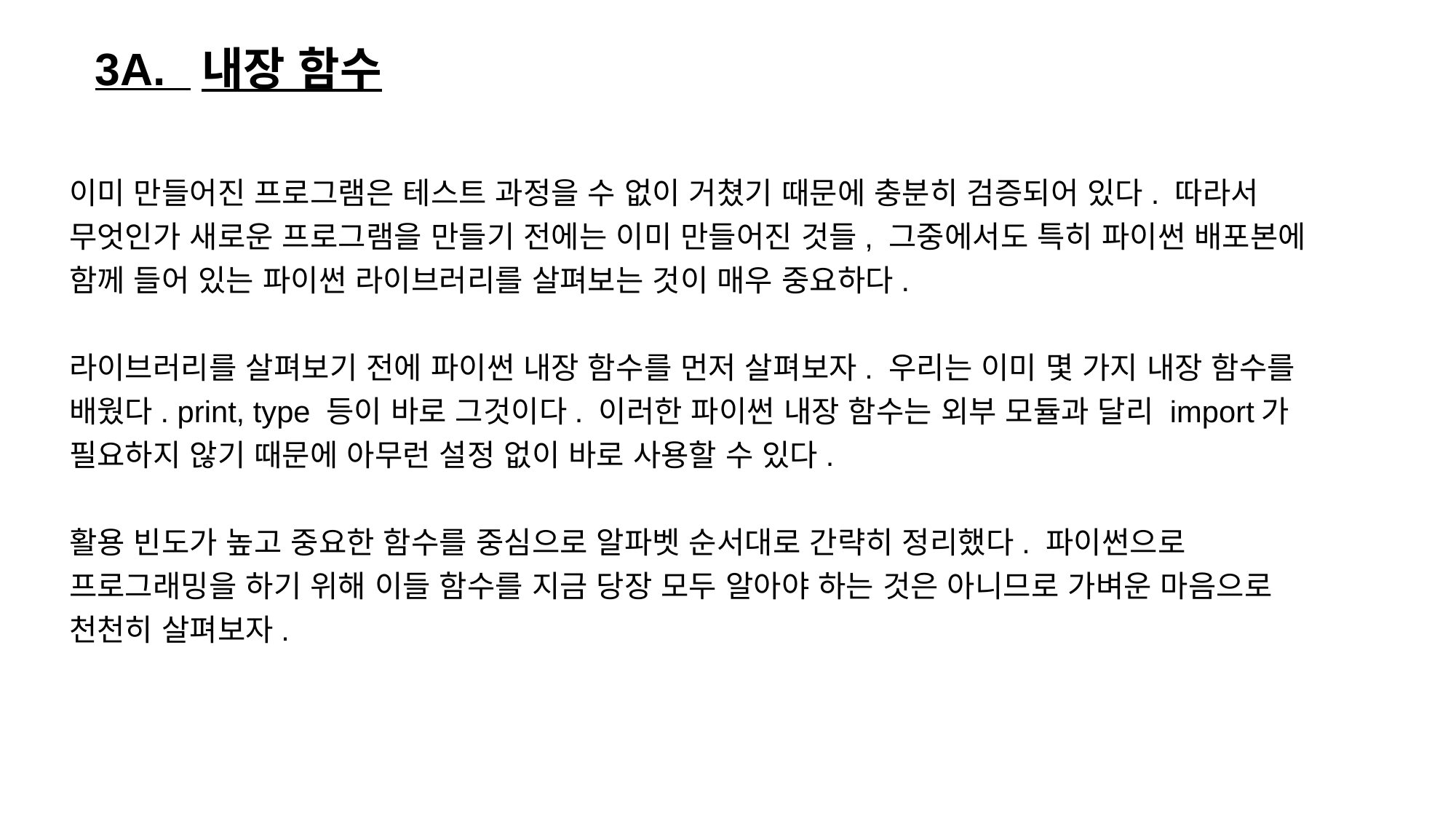

# 3A.  내장 함수
이미 만들어진 프로그램은 테스트 과정을 수 없이 거쳤기 때문에 충분히 검증되어 있다. 따라서 무엇인가 새로운 프로그램을 만들기 전에는 이미 만들어진 것들, 그중에서도 특히 파이썬 배포본에 함께 들어 있는 파이썬 라이브러리를 살펴보는 것이 매우 중요하다.

라이브러리를 살펴보기 전에 파이썬 내장 함수를 먼저 살펴보자. 우리는 이미 몇 가지 내장 함수를 배웠다. print, type 등이 바로 그것이다. 이러한 파이썬 내장 함수는 외부 모듈과 달리 import가 필요하지 않기 때문에 아무런 설정 없이 바로 사용할 수 있다.

활용 빈도가 높고 중요한 함수를 중심으로 알파벳 순서대로 간략히 정리했다. 파이썬으로 프로그래밍을 하기 위해 이들 함수를 지금 당장 모두 알아야 하는 것은 아니므로 가벼운 마음으로 천천히 살펴보자.